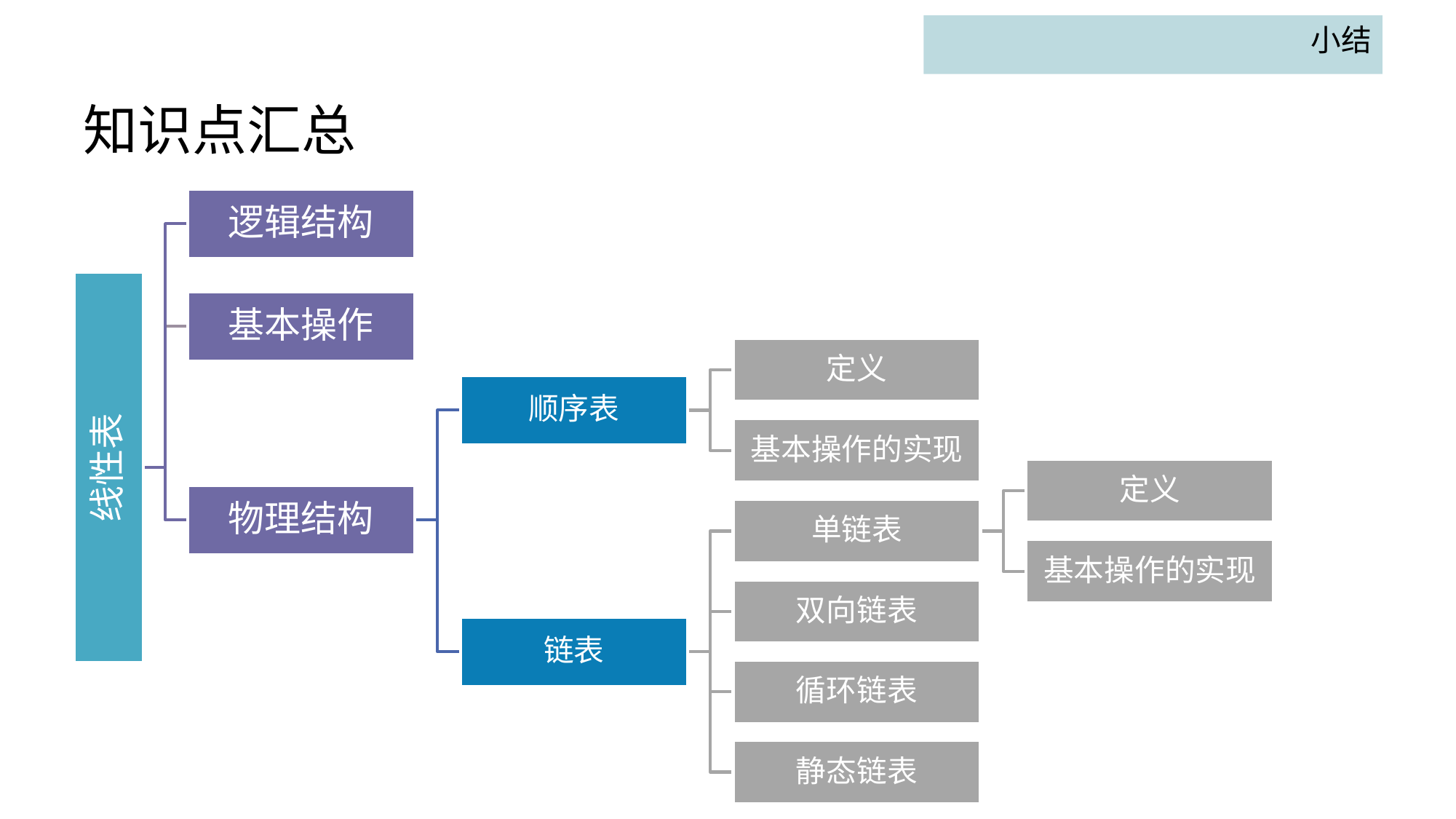

小结
# 知识点汇总

线性表
逻辑结构
基本操作
物理结构
顺序表
定义
基本操作的实现
链表
单链表
定义
基本操作的实现
双向链表
循环链表
静态链表